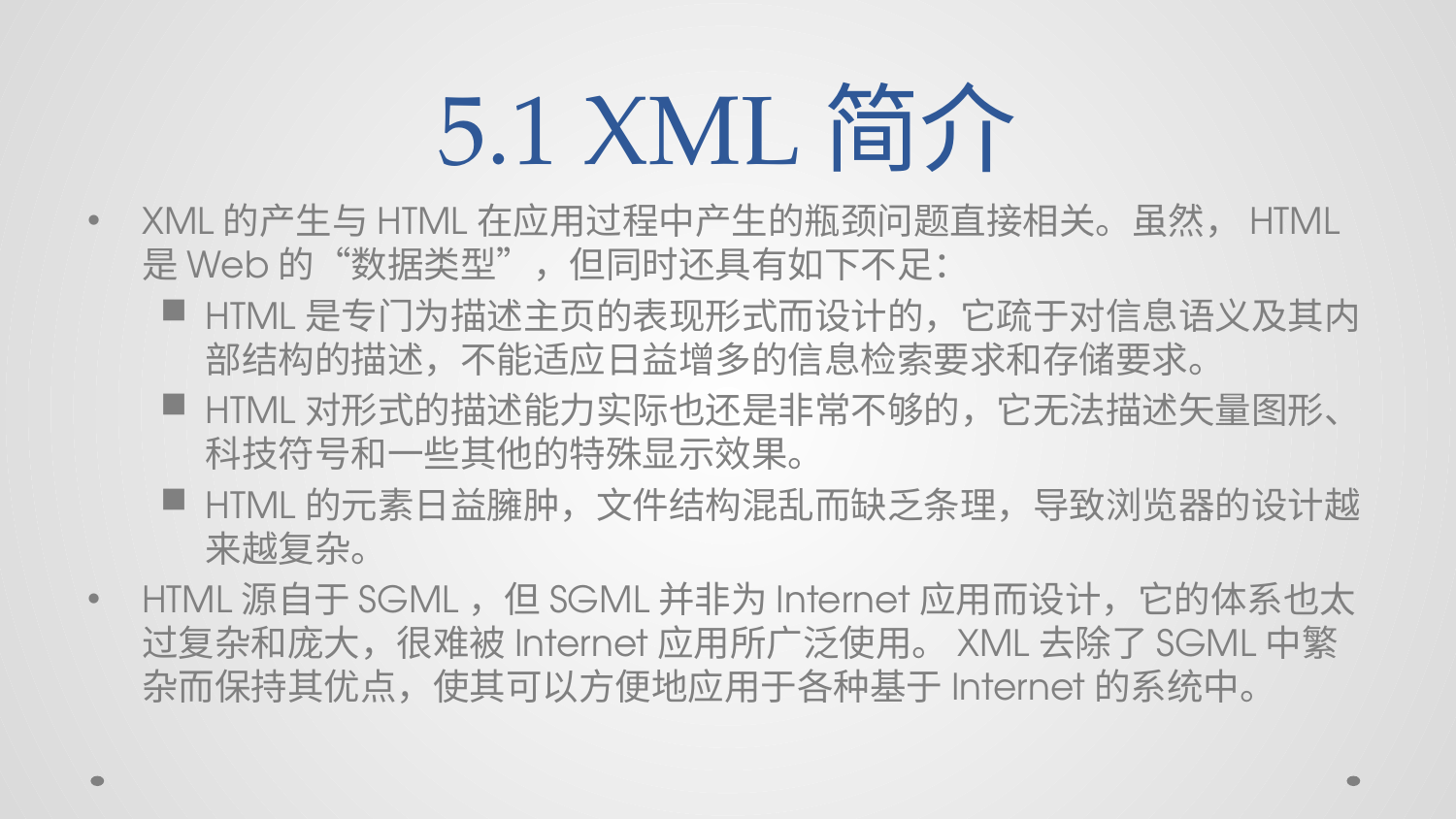

# 5.1 XML简介
XML的产生与HTML在应用过程中产生的瓶颈问题直接相关。虽然，HTML是Web的“数据类型”，但同时还具有如下不足：
HTML是专门为描述主页的表现形式而设计的，它疏于对信息语义及其内部结构的描述，不能适应日益增多的信息检索要求和存储要求。
HTML对形式的描述能力实际也还是非常不够的，它无法描述矢量图形、科技符号和一些其他的特殊显示效果。
HTML的元素日益臃肿，文件结构混乱而缺乏条理，导致浏览器的设计越来越复杂。
HTML源自于SGML，但SGML并非为Internet应用而设计，它的体系也太过复杂和庞大，很难被Internet应用所广泛使用。XML去除了SGML中繁杂而保持其优点，使其可以方便地应用于各种基于Internet的系统中。